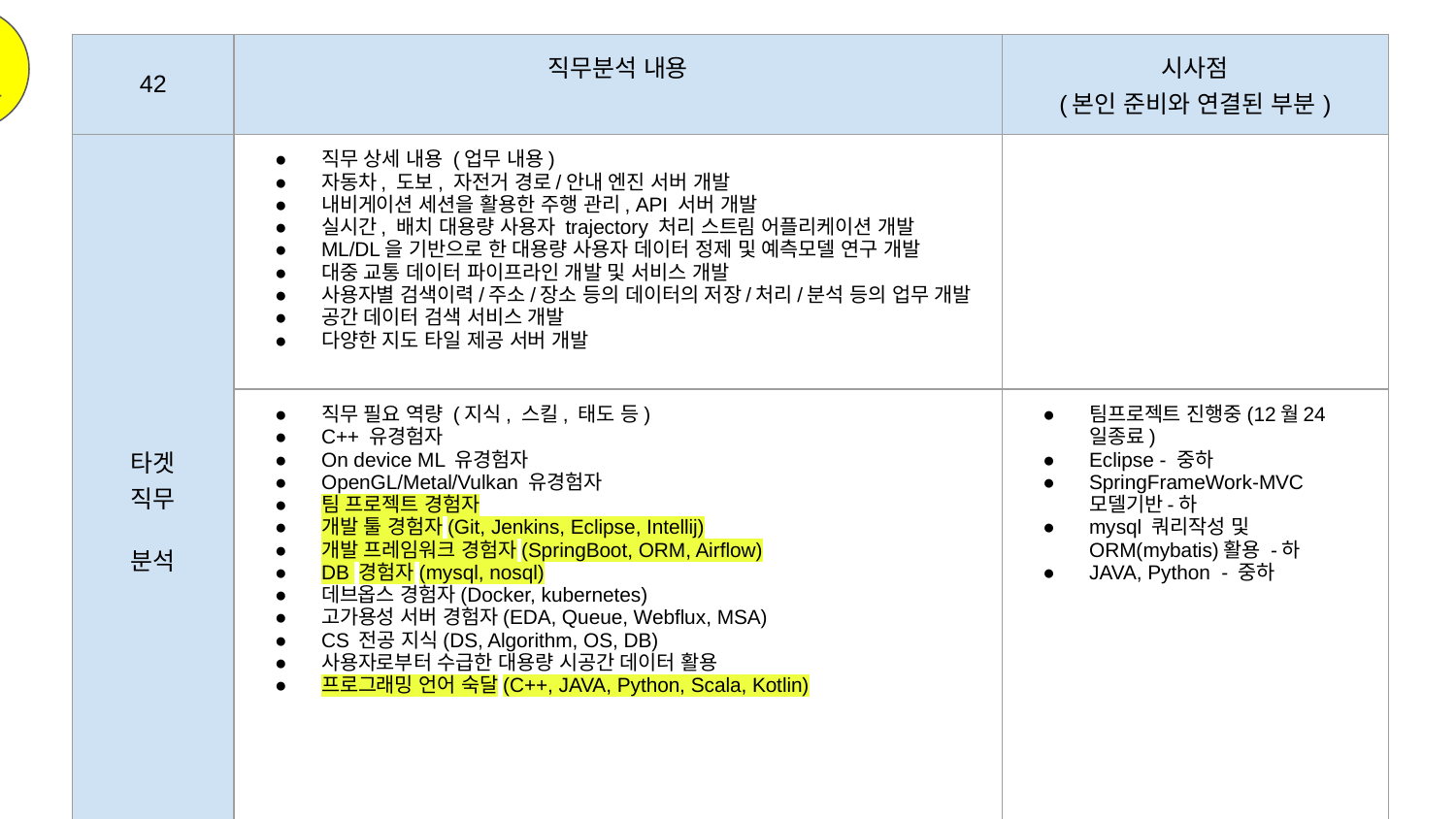

| 42 | 직무분석 내용 | 시사점 (본인 준비와 연결된 부분) |
| --- | --- | --- |
| 타겟 직무 분석 | 직무 상세 내용 (업무 내용) 자동차, 도보, 자전거 경로/안내 엔진 서버 개발 내비게이션 세션을 활용한 주행 관리, API 서버 개발 실시간, 배치 대용량 사용자 trajectory 처리 스트림 어플리케이션 개발 ML/DL을 기반으로 한 대용량 사용자 데이터 정제 및 예측모델 연구 개발 대중 교통 데이터 파이프라인 개발 및 서비스 개발 사용자별 검색이력/주소/장소 등의 데이터의 저장/처리/분석 등의 업무 개발 공간 데이터 검색 서비스 개발 다양한 지도 타일 제공 서버 개발 |  |
|  | 직무 필요 역량 (지식, 스킬, 태도 등) C++ 유경험자 On device ML 유경험자 OpenGL/Metal/Vulkan 유경험자 팀 프로젝트 경험자 개발 툴 경험자(Git, Jenkins, Eclipse, Intellij) 개발 프레임워크 경험자(SpringBoot, ORM, Airflow) DB 경험자(mysql, nosql) 데브옵스 경험자(Docker, kubernetes) 고가용성 서버 경험자(EDA, Queue, Webflux, MSA) CS 전공 지식(DS, Algorithm, OS, DB) 사용자로부터 수급한 대용량 시공간 데이터 활용 프로그래밍 언어 숙달(C++, JAVA, Python, Scala, Kotlin) | 팀프로젝트 진행중(12월24일종료) Eclipse - 중하 SpringFrameWork-MVC모델기반-하 mysql 쿼리작성 및 ORM(mybatis)활용 -하 JAVA, Python - 중하 |